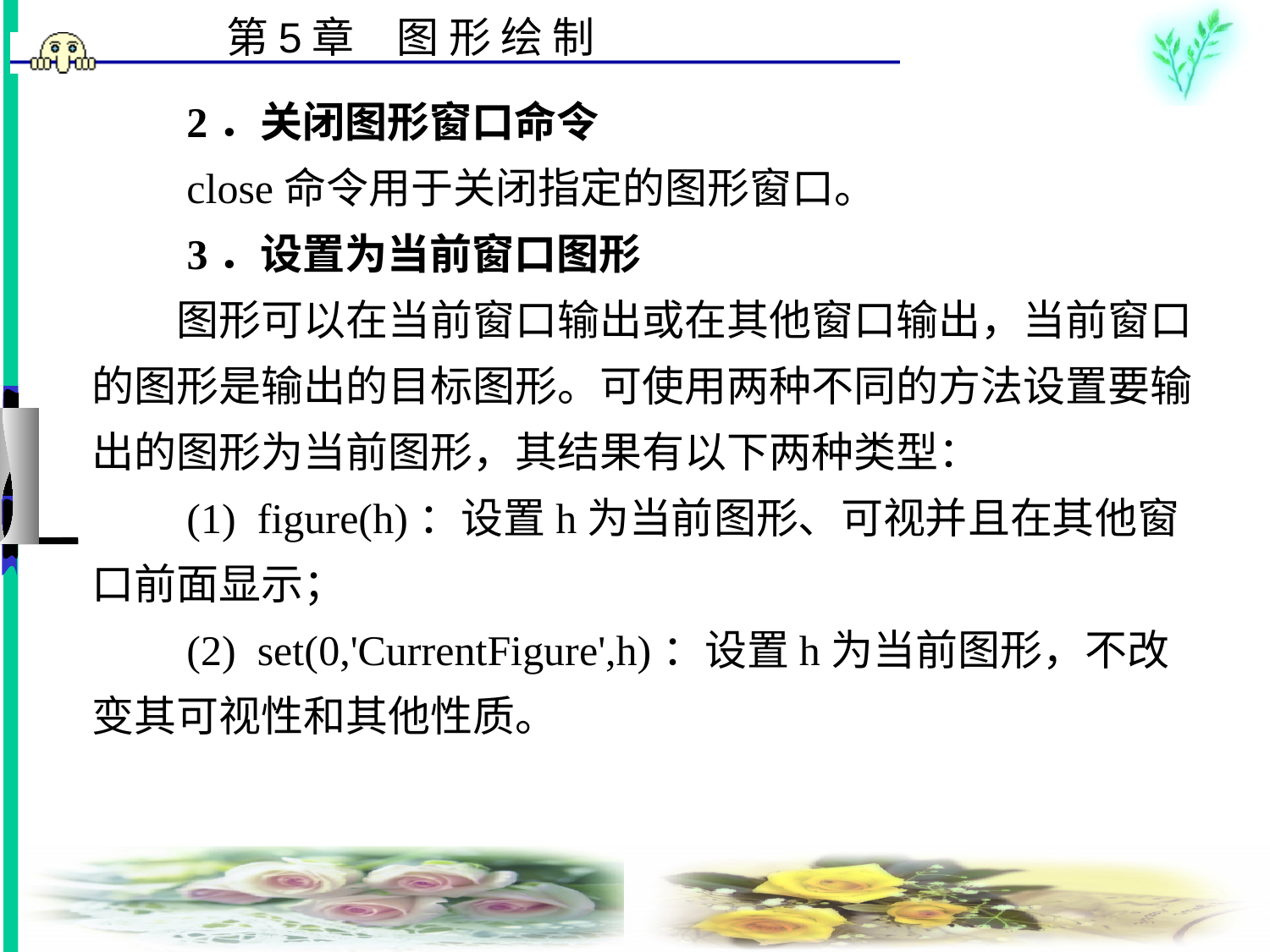

# 2．关闭图形窗口命令 　　close命令用于关闭指定的图形窗口。 　　3．设置为当前窗口图形 　　图形可以在当前窗口输出或在其他窗口输出，当前窗口的图形是输出的目标图形。可使用两种不同的方法设置要输出的图形为当前图形，其结果有以下两种类型： 　　(1)  figure(h)：设置h为当前图形、可视并且在其他窗口前面显示； 　　(2)  set(0,'CurrentFigure',h)：设置h为当前图形，不改变其可视性和其他性质。